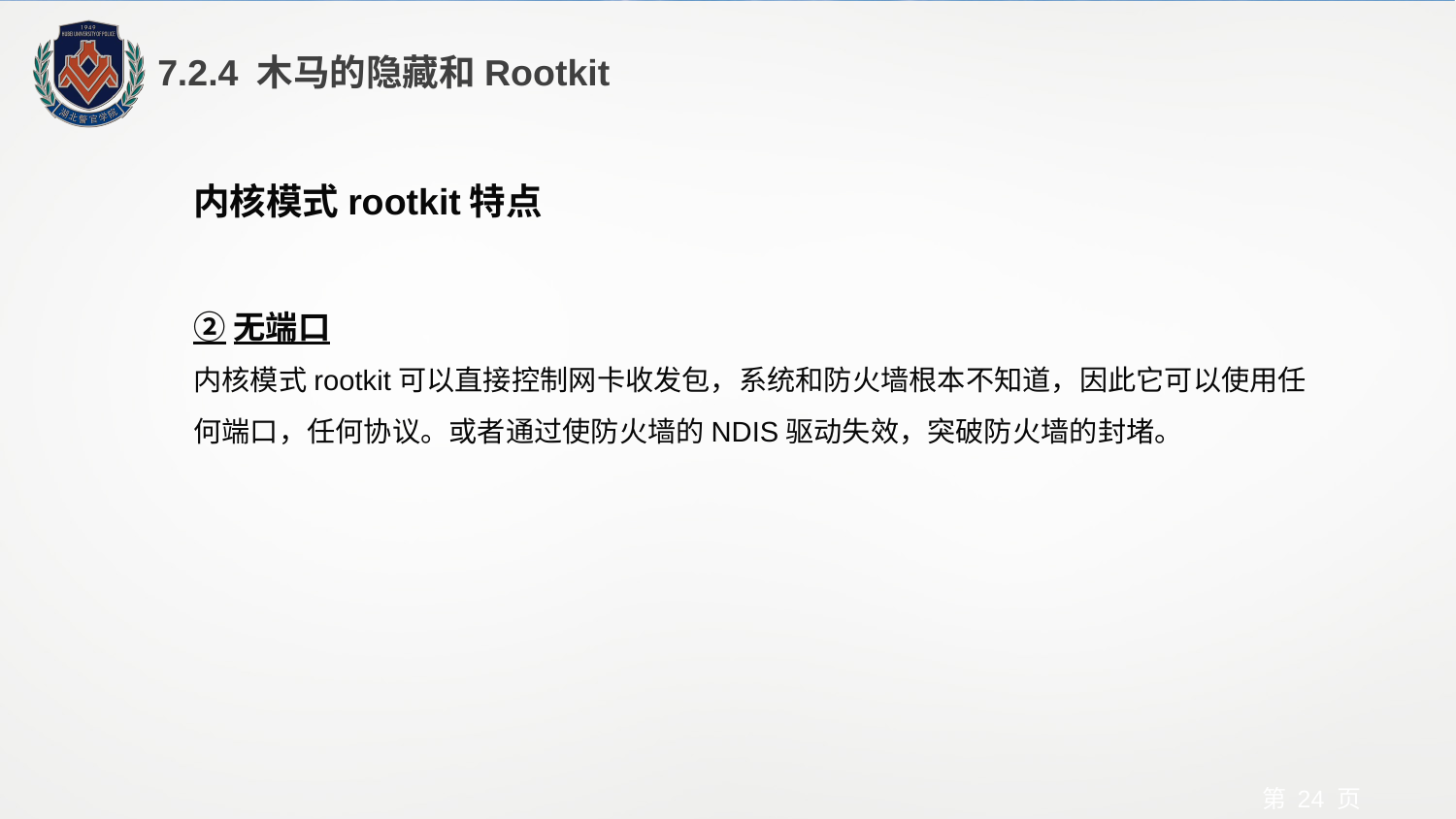

7.2.4 木马的隐藏和Rootkit
内核模式rootkit特点

②无端口
内核模式rootkit可以直接控制网卡收发包，系统和防火墙根本不知道，因此它可以使用任何端口，任何协议。或者通过使防火墙的NDIS驱动失效，突破防火墙的封堵。